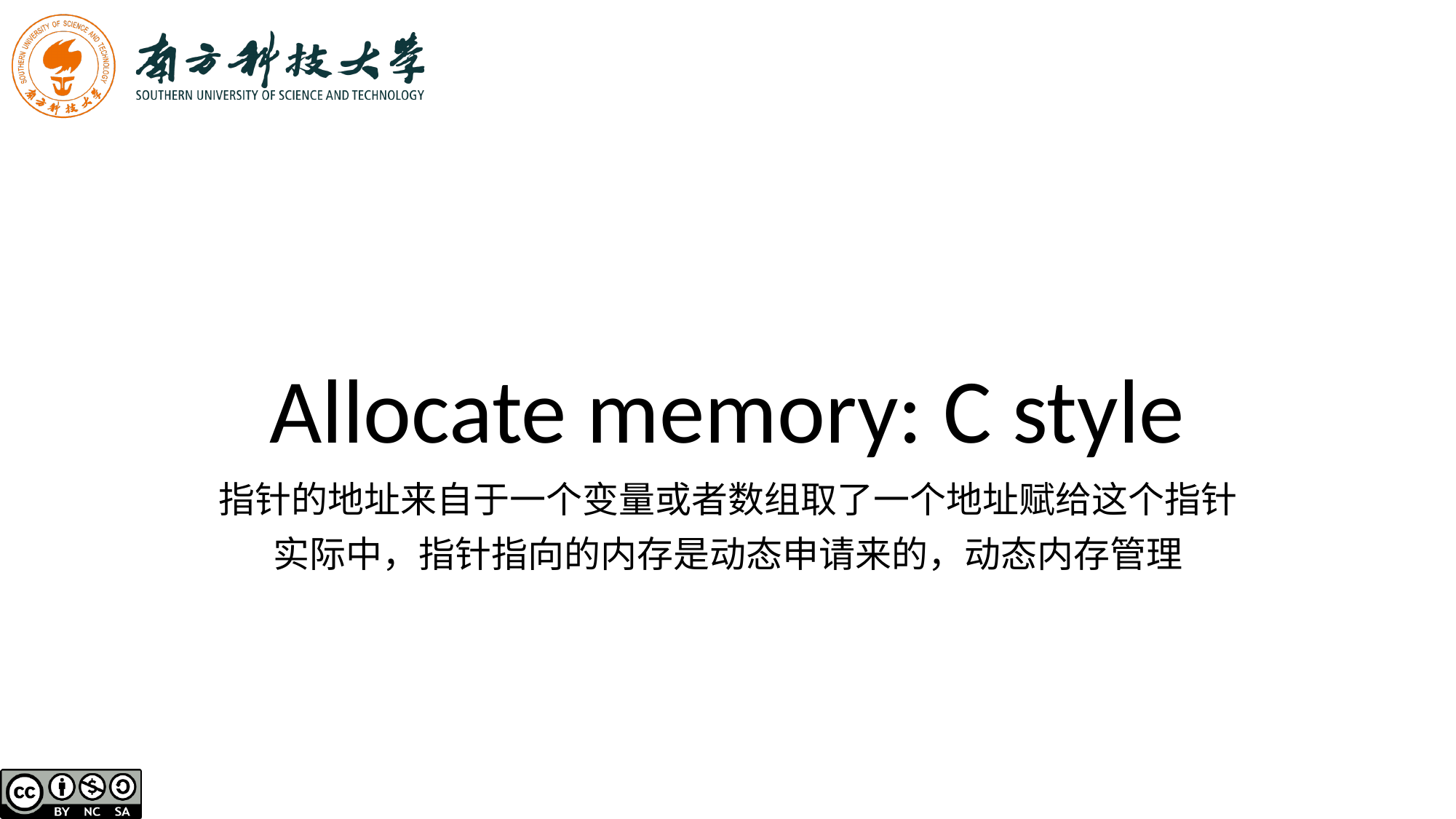

# Allocate memory: C style
指针的地址来自于一个变量或者数组取了一个地址赋给这个指针
实际中，指针指向的内存是动态申请来的，动态内存管理